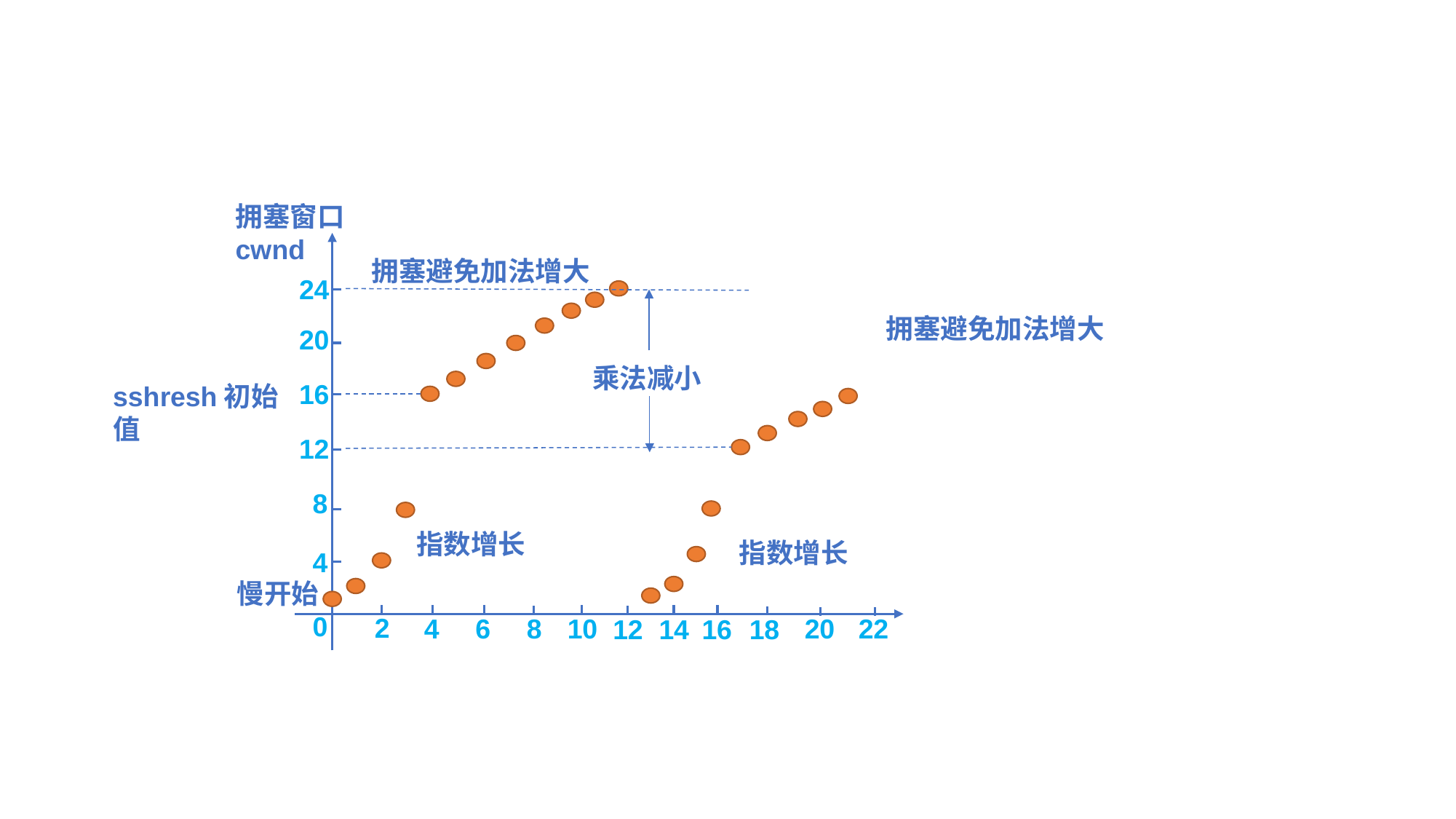

拥塞窗口cwnd
拥塞避免加法增大
24

拥塞避免加法增大
20

乘法减小

16
sshresh初始值

12

8

指数增长
指数增长
4

慢开始

0
2
4
6
8
10
20
22
12
14
16
18